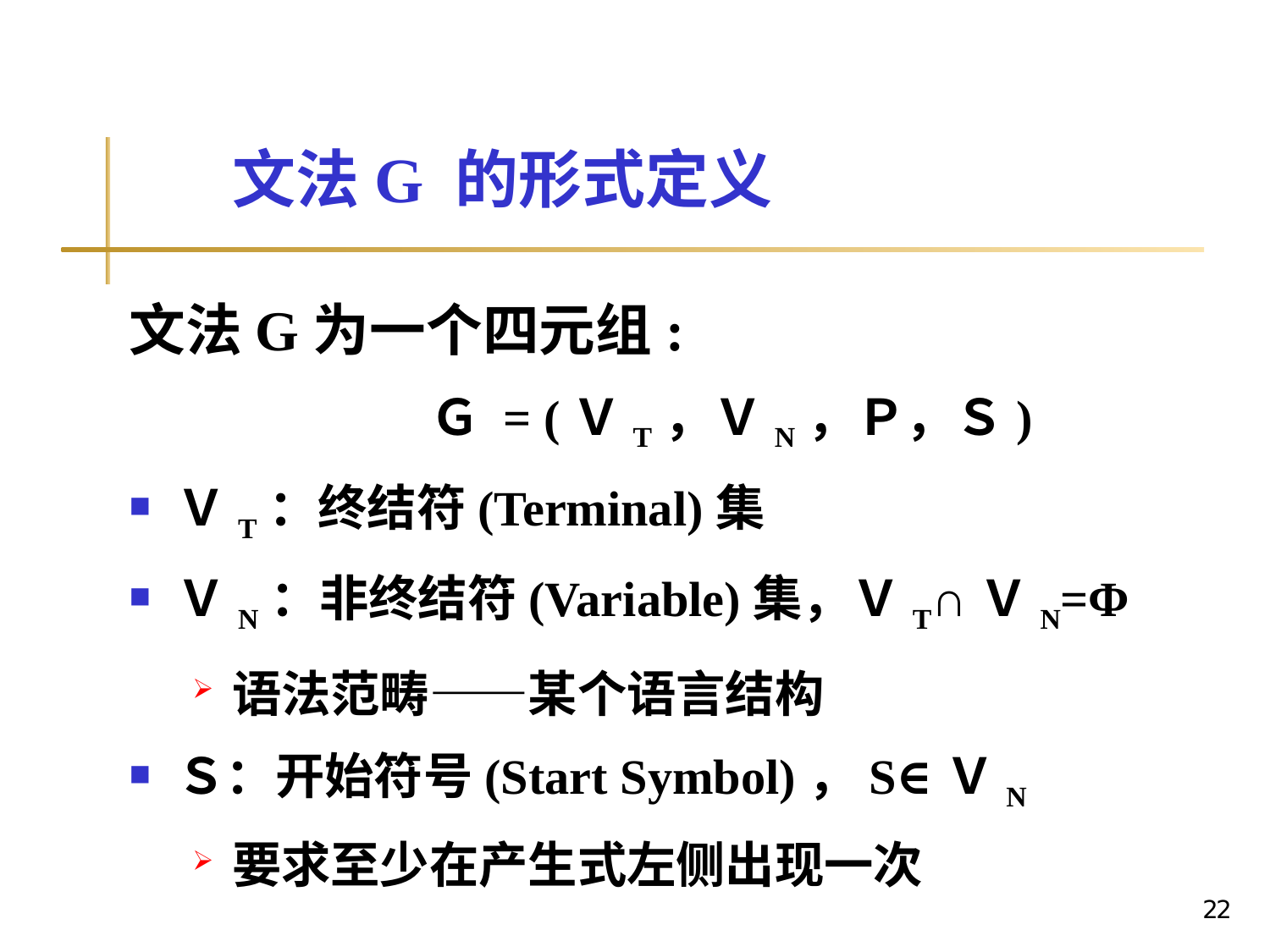

# 文法G 的形式定义
文法G为一个四元组:
			Ｇ = (ＶT，ＶN，Ｐ，Ｓ)
ＶT：终结符(Terminal)集
ＶN：非终结符(Variable)集，ＶT∩ＶN=Φ
语法范畴——某个语言结构
Ｓ：开始符号(Start Symbol)，S∈ＶN
要求至少在产生式左侧出现一次
22